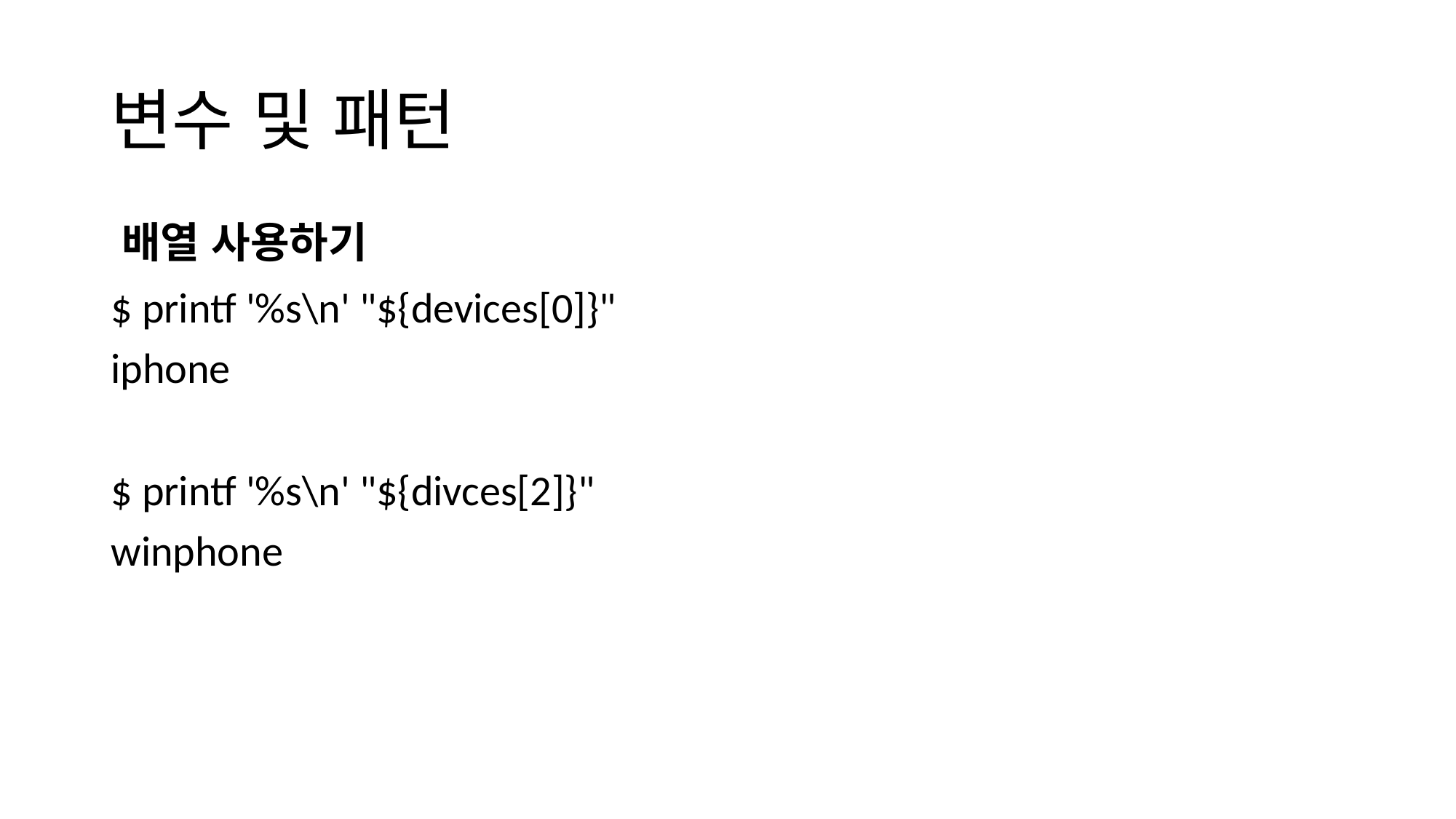

# 변수 및 패턴
배열 사용하기
$ printf '%s\n' "${devices[0]}"
iphone

$ printf '%s\n' "${divces[2]}"
winphone